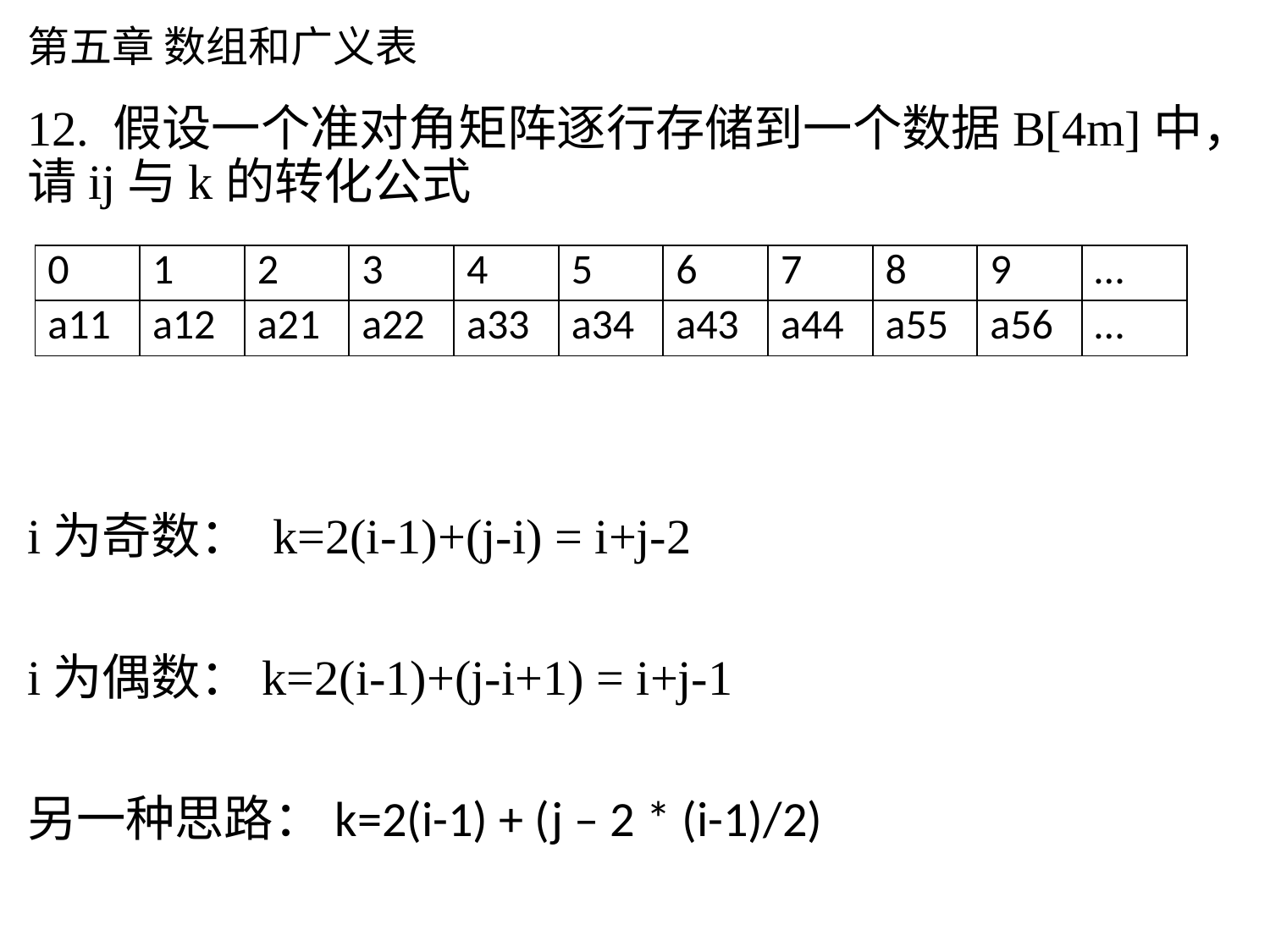

# 第五章 数组和广义表
12. 假设一个准对角矩阵逐行存储到一个数据B[4m]中，请ij与k的转化公式

i为奇数： k=2(i-1)+(j-i) = i+j-2

i为偶数：k=2(i-1)+(j-i+1) = i+j-1

另一种思路：k=2(i-1) + (j – 2 * (i-1)/2)
| 0 | 1 | 2 | 3 | 4 | 5 | 6 | 7 | 8 | 9 | … |
| --- | --- | --- | --- | --- | --- | --- | --- | --- | --- | --- |
| a11 | a12 | a21 | a22 | a33 | a34 | a43 | a44 | a55 | a56 | … |